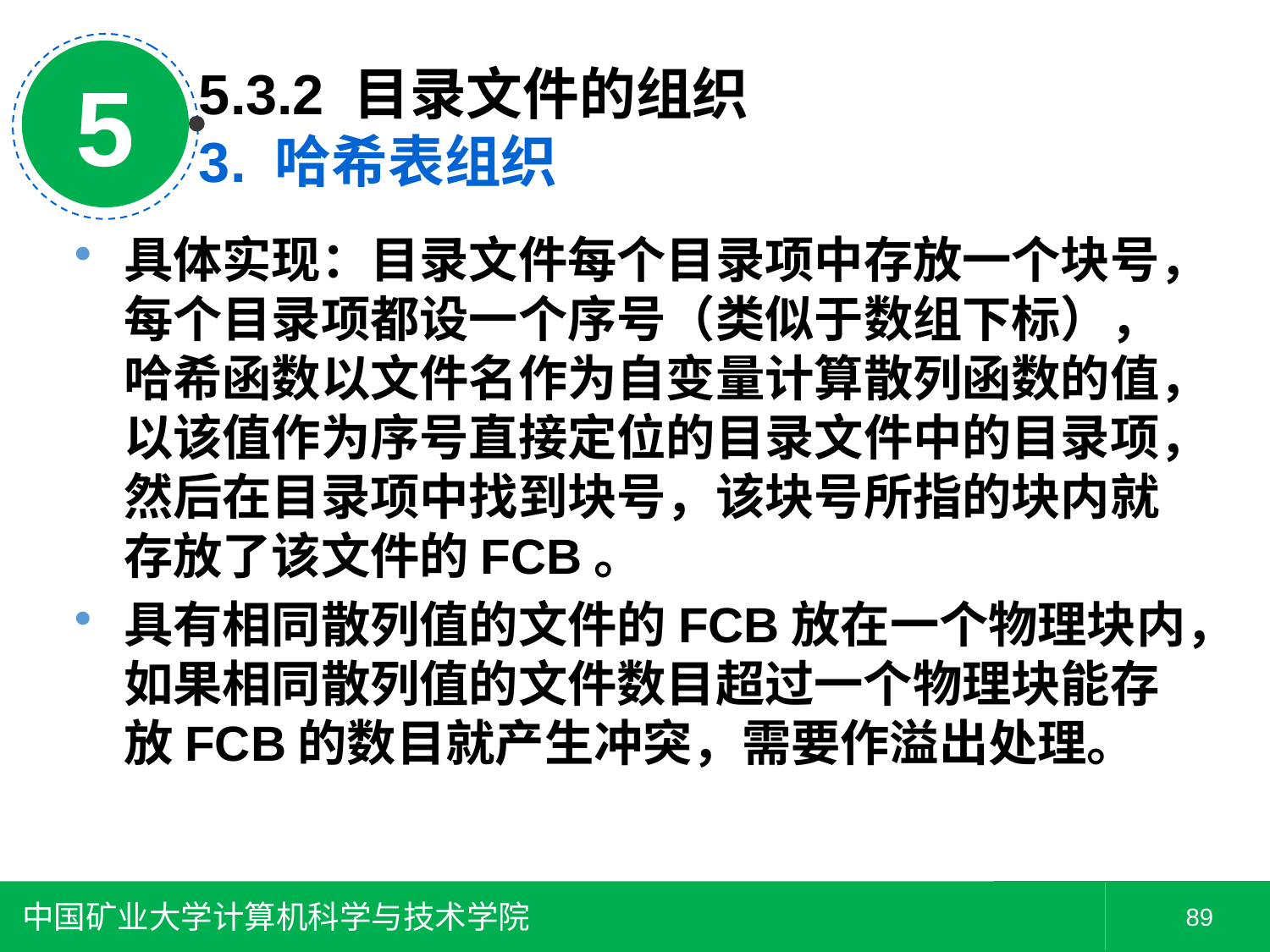

5
5.3.2 目录文件的组织
3. 哈希表组织

具体实现：目录文件每个目录项中存放一个块号，每个目录项都设一个序号（类似于数组下标），哈希函数以文件名作为自变量计算散列函数的值，以该值作为序号直接定位的目录文件中的目录项，然后在目录项中找到块号，该块号所指的块内就存放了该文件的FCB。
具有相同散列值的文件的FCB放在一个物理块内，如果相同散列值的文件数目超过一个物理块能存放FCB的数目就产生冲突，需要作溢出处理。